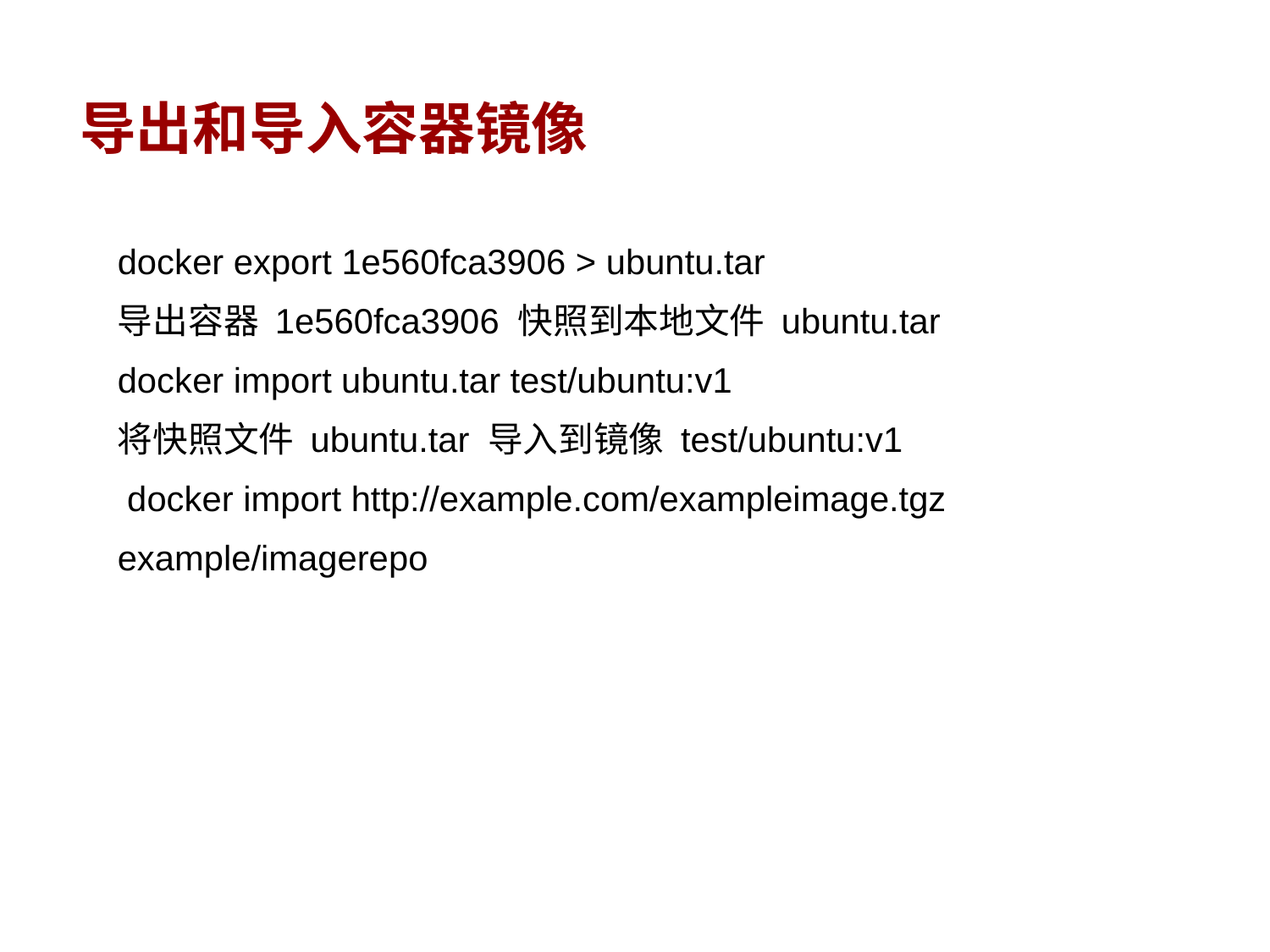

# 导出和导入容器镜像
docker export 1e560fca3906 > ubuntu.tar
导出容器 1e560fca3906 快照到本地文件 ubuntu.tar
docker import ubuntu.tar test/ubuntu:v1
将快照文件 ubuntu.tar 导入到镜像 test/ubuntu:v1
 docker import http://example.com/exampleimage.tgz example/imagerepo